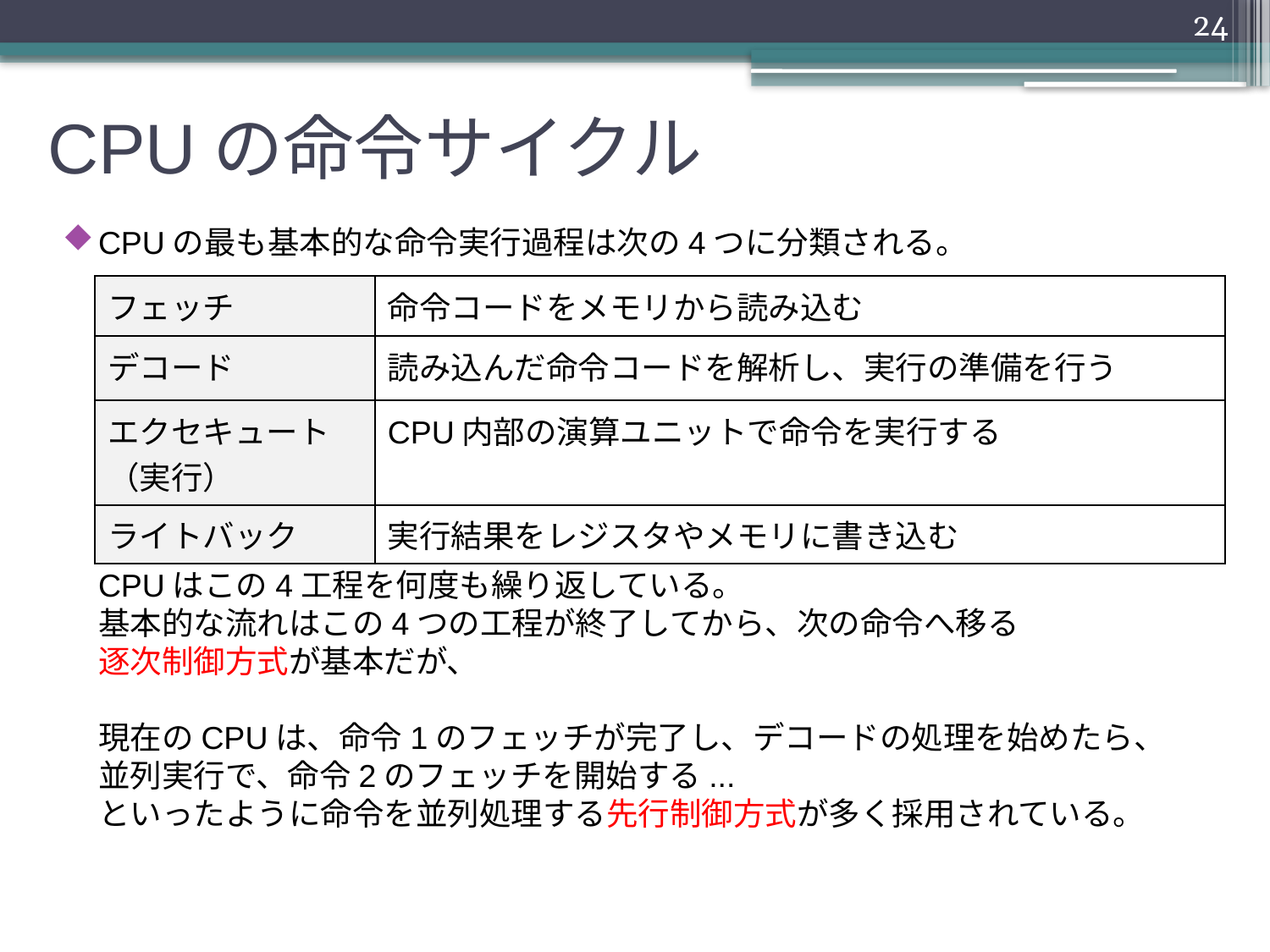

24
# CPUの命令サイクル
CPUの最も基本的な命令実行過程は次の4つに分類される。
CPUはこの4工程を何度も繰り返している。
基本的な流れはこの4つの工程が終了してから、次の命令へ移る
逐次制御方式が基本だが、
現在のCPUは、命令1のフェッチが完了し、デコードの処理を始めたら、
並列実行で、命令2のフェッチを開始する...
といったように命令を並列処理する先行制御方式が多く採用されている。
| フェッチ | 命令コードをメモリから読み込む |
| --- | --- |
| デコード | 読み込んだ命令コードを解析し、実行の準備を行う |
| エクセキュート（実行） | CPU内部の演算ユニットで命令を実行する |
| ライトバック | 実行結果をレジスタやメモリに書き込む |